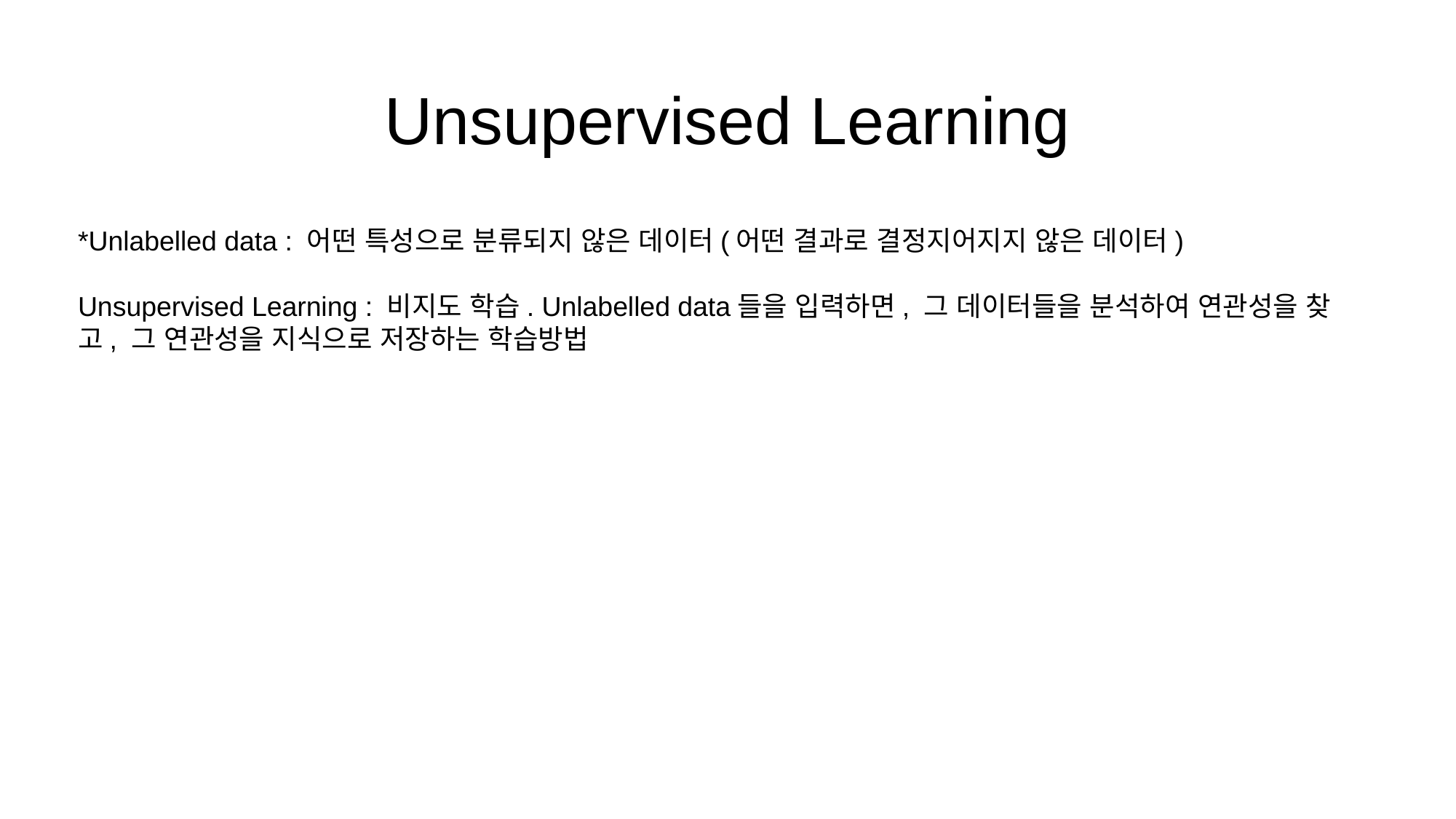

# Unsupervised Learning
*Unlabelled data : 어떤 특성으로 분류되지 않은 데이터(어떤 결과로 결정지어지지 않은 데이터)

Unsupervised Learning : 비지도 학습. Unlabelled data들을 입력하면, 그 데이터들을 분석하여 연관성을 찾고, 그 연관성을 지식으로 저장하는 학습방법